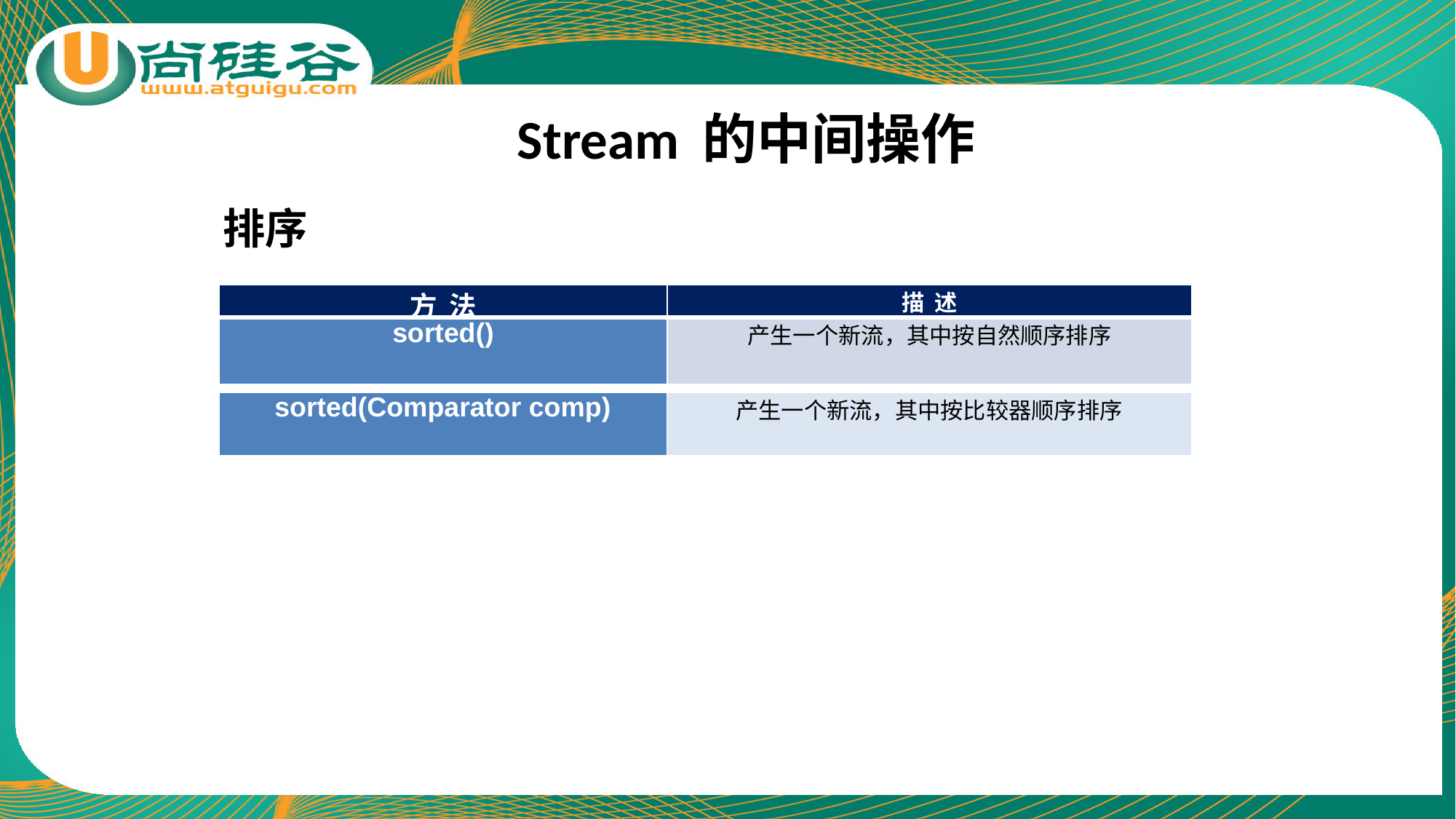

# Stream 的中间操作
排序
| 方 法 | 描 述 |
| --- | --- |
| sorted() | 产生一个新流，其中按自然顺序排序 |
| sorted(Comparator comp) | 产生一个新流，其中按比较器顺序排序 |
| --- | --- |